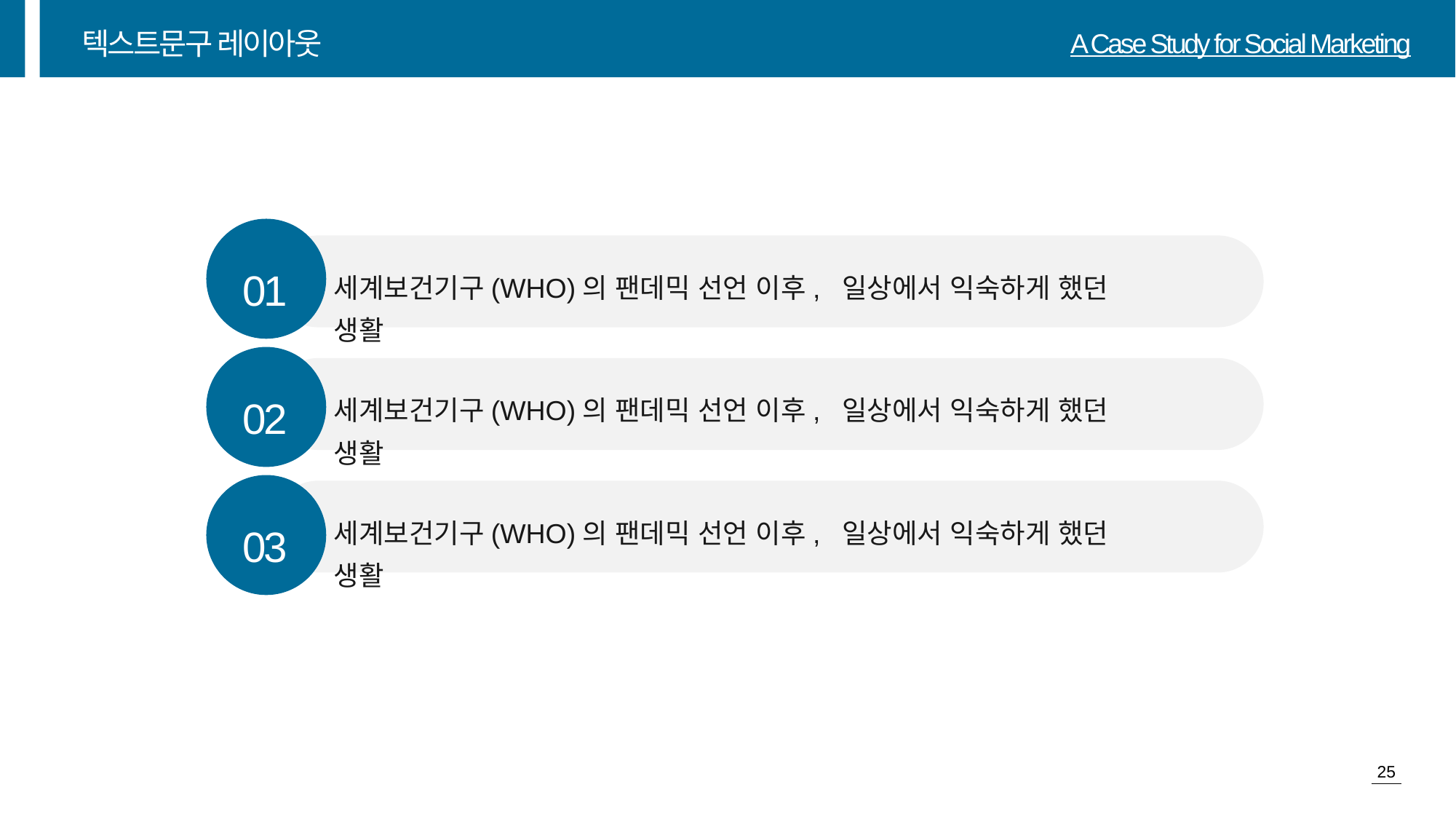

텍스트문구 레이아웃

01

세계보건기구(WHO)의 팬데믹 선언 이후,  일상에서 익숙하게 했던 생활

02

세계보건기구(WHO)의 팬데믹 선언 이후,  일상에서 익숙하게 했던 생활
02

03

세계보건기구(WHO)의 팬데믹 선언 이후,  일상에서 익숙하게 했던 생활
03